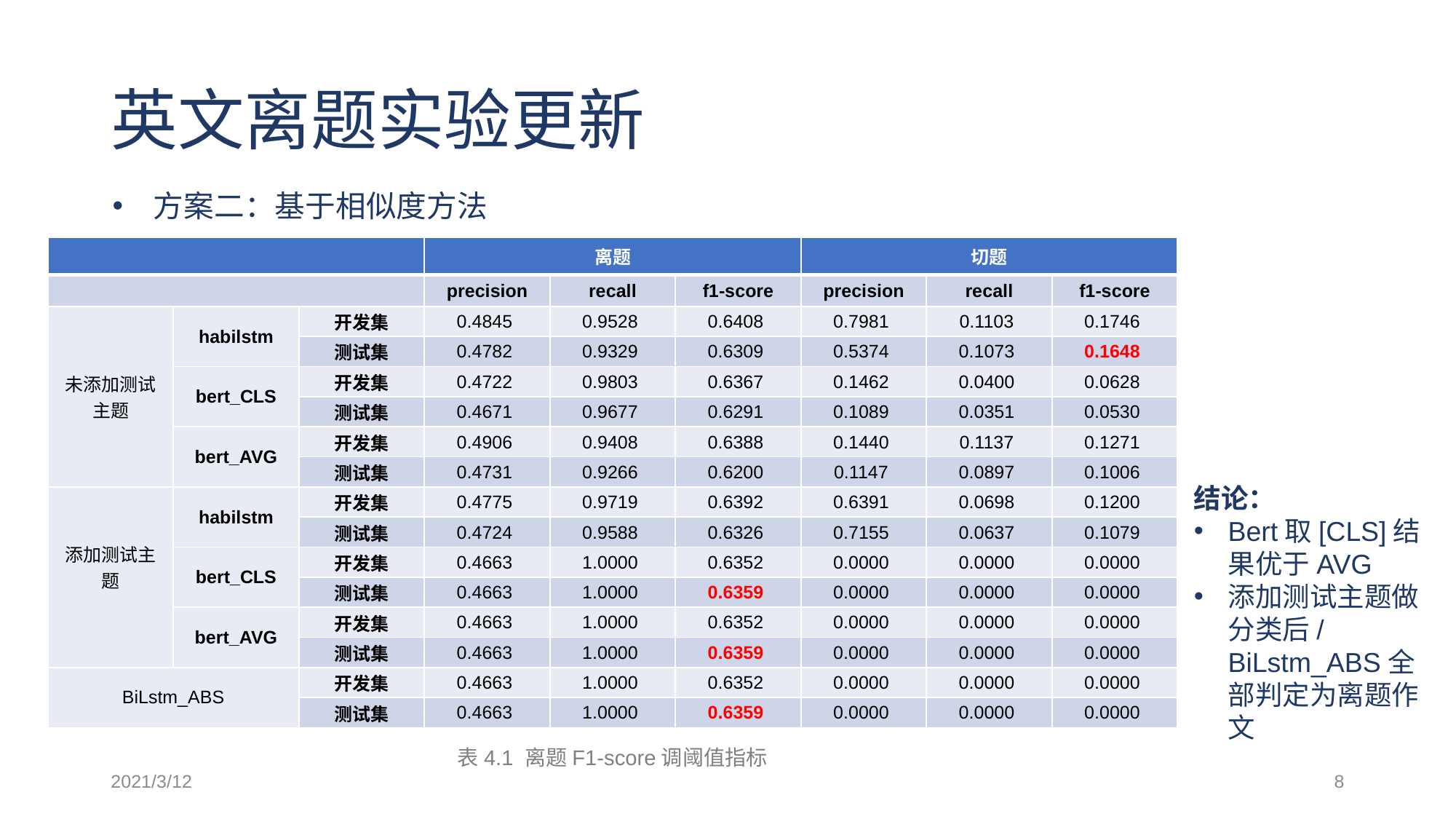

# 英文离题实验更新
方案二：基于相似度方法
|  |  |  | 离题 |  |  | 切题 |  |  |
| --- | --- | --- | --- | --- | --- | --- | --- | --- |
|  |  |  | precision | recall | f1-score | precision | recall | f1-score |
| 未添加测试主题 | habilstm | 开发集 | 0.4845 | 0.9528 | 0.6408 | 0.7981 | 0.1103 | 0.1746 |
|  |  | 测试集 | 0.4782 | 0.9329 | 0.6309 | 0.5374 | 0.1073 | 0.1648 |
|  | bert\_CLS | 开发集 | 0.4722 | 0.9803 | 0.6367 | 0.1462 | 0.0400 | 0.0628 |
|  |  | 测试集 | 0.4671 | 0.9677 | 0.6291 | 0.1089 | 0.0351 | 0.0530 |
|  | bert\_AVG | 开发集 | 0.4906 | 0.9408 | 0.6388 | 0.1440 | 0.1137 | 0.1271 |
|  |  | 测试集 | 0.4731 | 0.9266 | 0.6200 | 0.1147 | 0.0897 | 0.1006 |
| 添加测试主题 | habilstm | 开发集 | 0.4775 | 0.9719 | 0.6392 | 0.6391 | 0.0698 | 0.1200 |
|  |  | 测试集 | 0.4724 | 0.9588 | 0.6326 | 0.7155 | 0.0637 | 0.1079 |
|  | bert\_CLS | 开发集 | 0.4663 | 1.0000 | 0.6352 | 0.0000 | 0.0000 | 0.0000 |
|  |  | 测试集 | 0.4663 | 1.0000 | 0.6359 | 0.0000 | 0.0000 | 0.0000 |
|  | bert\_AVG | 开发集 | 0.4663 | 1.0000 | 0.6352 | 0.0000 | 0.0000 | 0.0000 |
|  |  | 测试集 | 0.4663 | 1.0000 | 0.6359 | 0.0000 | 0.0000 | 0.0000 |
| BiLstm\_ABS |  | 开发集 | 0.4663 | 1.0000 | 0.6352 | 0.0000 | 0.0000 | 0.0000 |
|  |  | 测试集 | 0.4663 | 1.0000 | 0.6359 | 0.0000 | 0.0000 | 0.0000 |
结论：
Bert取[CLS]结果优于AVG
添加测试主题做分类后/BiLstm_ABS全部判定为离题作文
表4.1 离题F1-score调阈值指标
2021/3/12
8